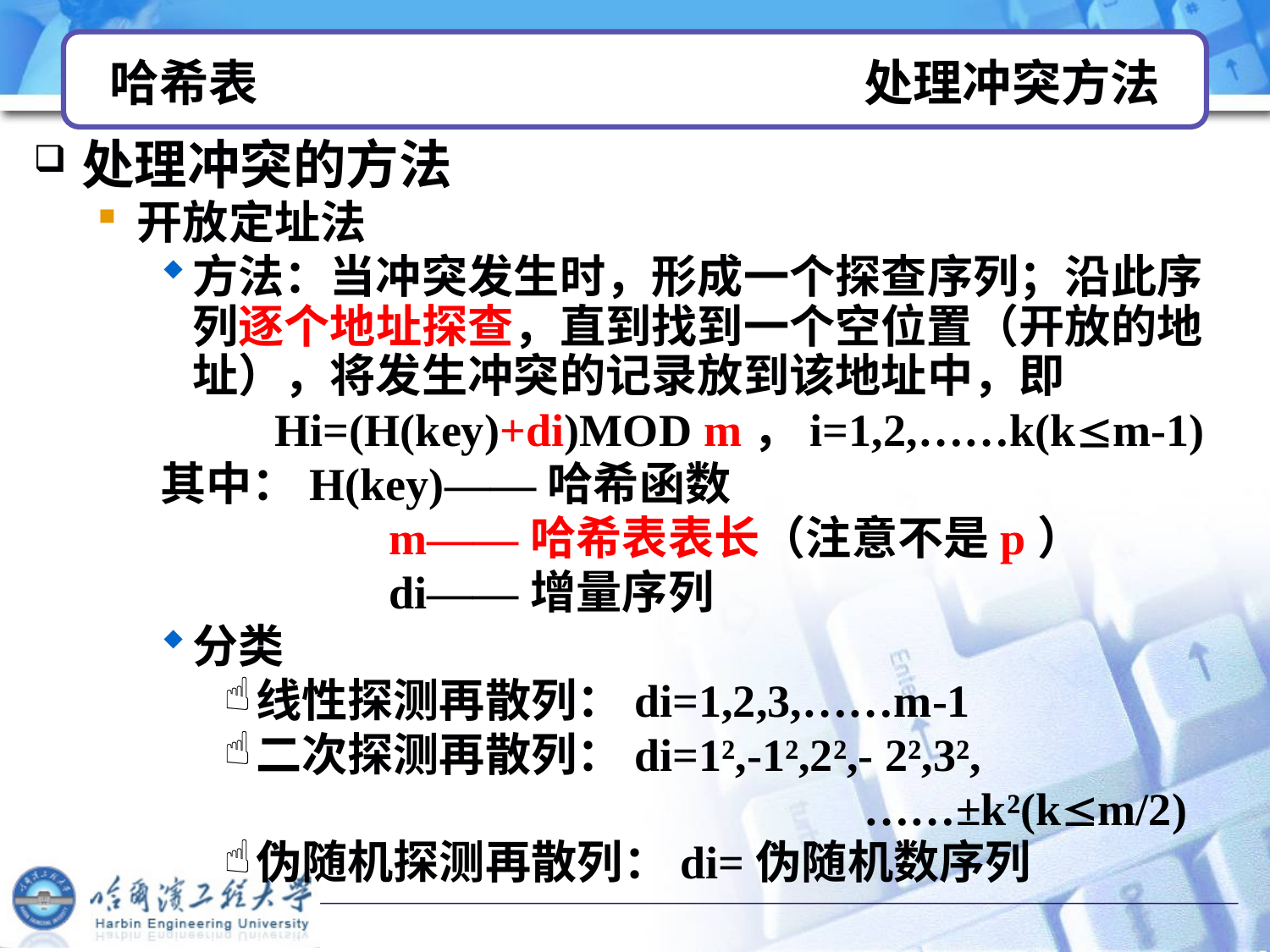

# 哈希表                                                      处理冲突方法
处理冲突的方法
开放定址法
方法：当冲突发生时，形成一个探查序列；沿此序列逐个地址探查，直到找到一个空位置（开放的地址），将发生冲突的记录放到该地址中，即
          Hi=(H(key)+di)MOD m，i=1,2,……k(k≤m-1)
其中：H(key)——哈希函数
                    m——哈希表表长（注意不是p）
                    di——增量序列
分类
线性探测再散列：di=1,2,3,……m-1
二次探测再散列：di=1²,-1²,2²,- 2²,3²,
                                                        ……±k²(k≤m/2)
伪随机探测再散列：di=伪随机数序列